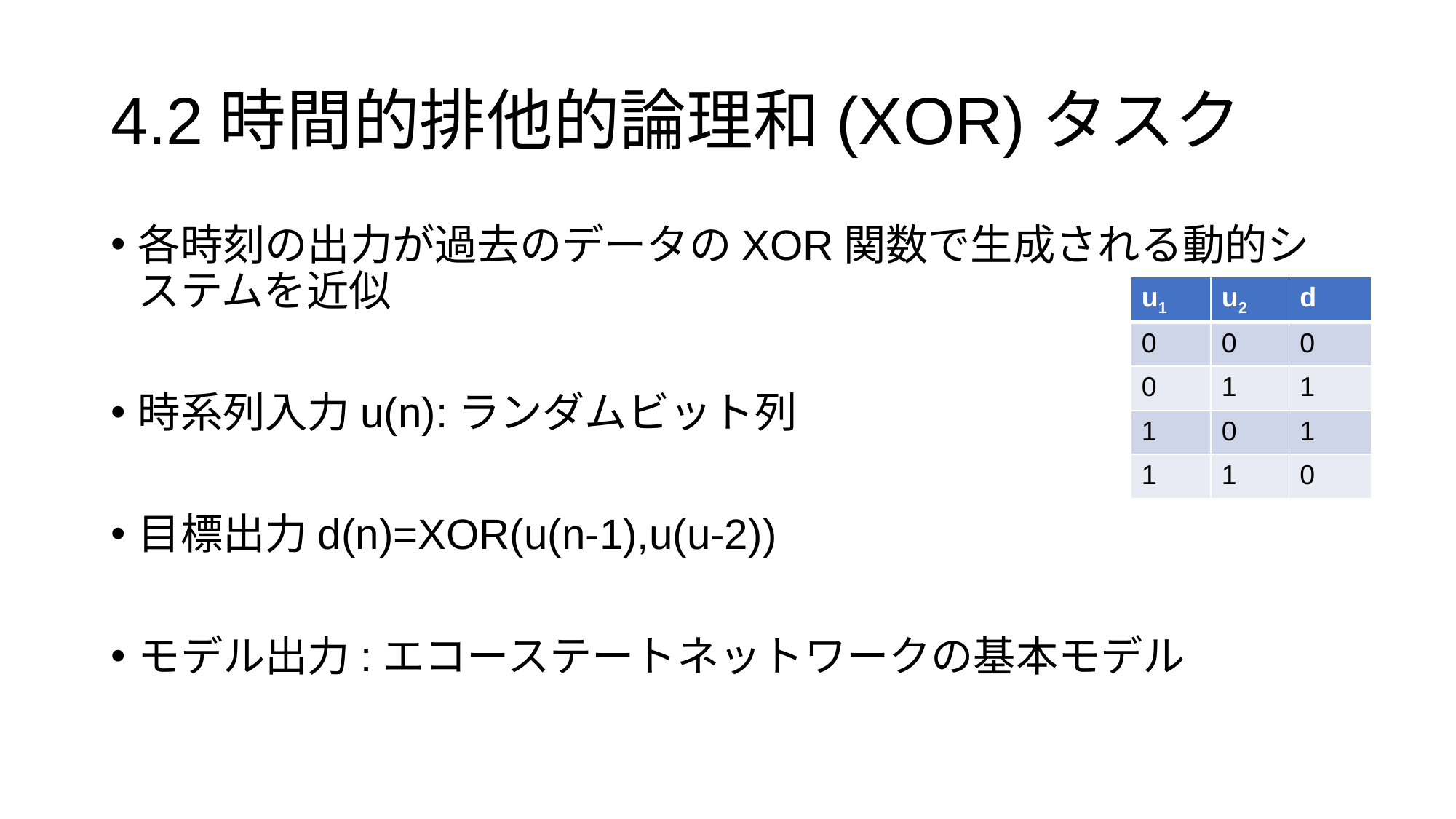

# 4.2時間的排他的論理和(XOR)タスク
各時刻の出力が過去のデータのXOR関数で生成される動的システムを近似

時系列入力u(n):ランダムビット列

目標出力d(n)=XOR(u(n-1),u(u-2))

モデル出力:エコーステートネットワークの基本モデル

| u1 | u2 | d |
| --- | --- | --- |
| 0 | 0 | 0 |
| 0 | 1 | 1 |
| 1 | 0 | 1 |
| 1 | 1 | 0 |